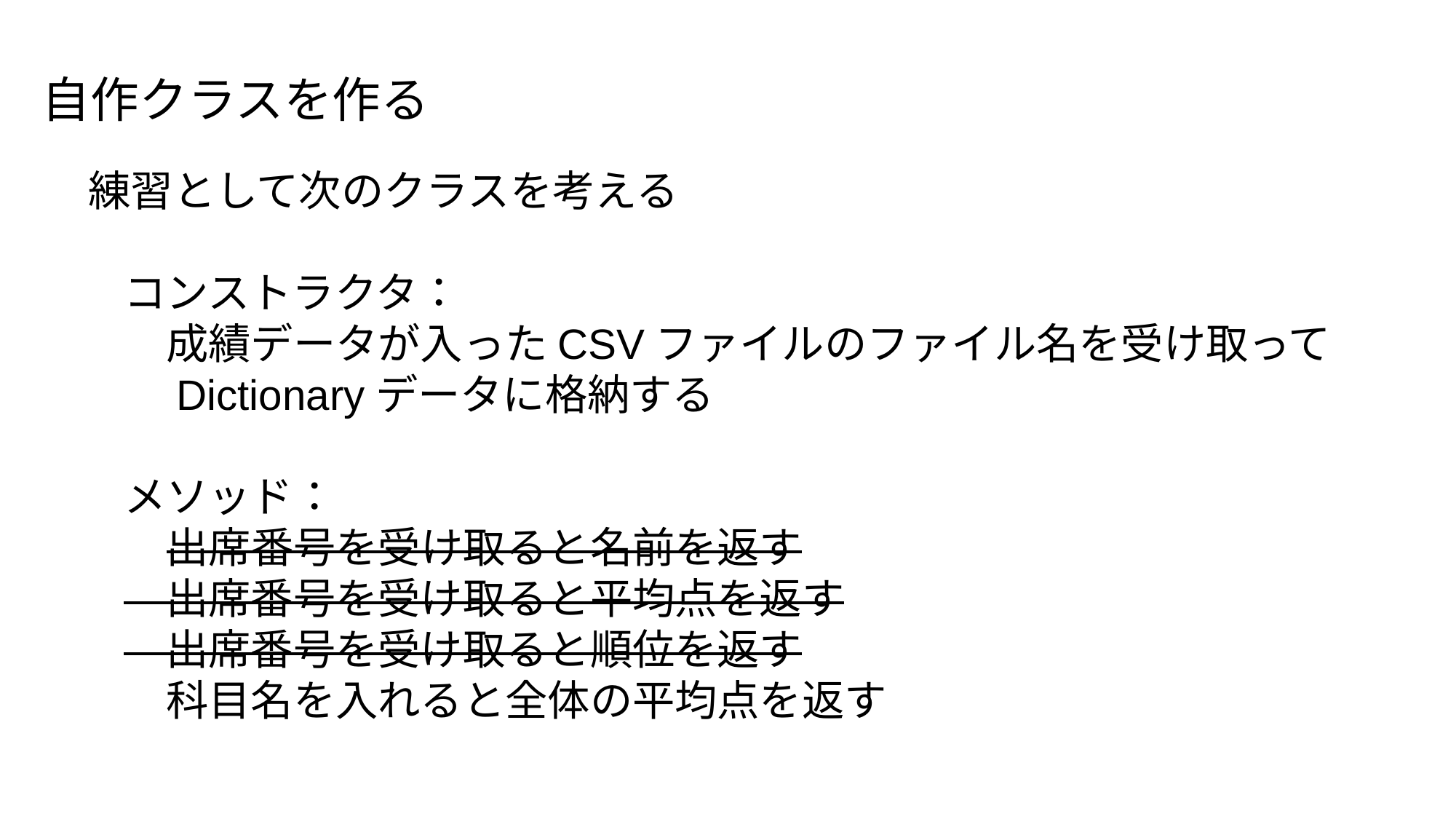

自作クラスを作る
練習として次のクラスを考える
コンストラクタ：
　成績データが入ったCSVファイルのファイル名を受け取って
　Dictionaryデータに格納する

メソッド：
　出席番号を受け取ると名前を返す
　出席番号を受け取ると平均点を返す
　出席番号を受け取ると順位を返す
　科目名を入れると全体の平均点を返す